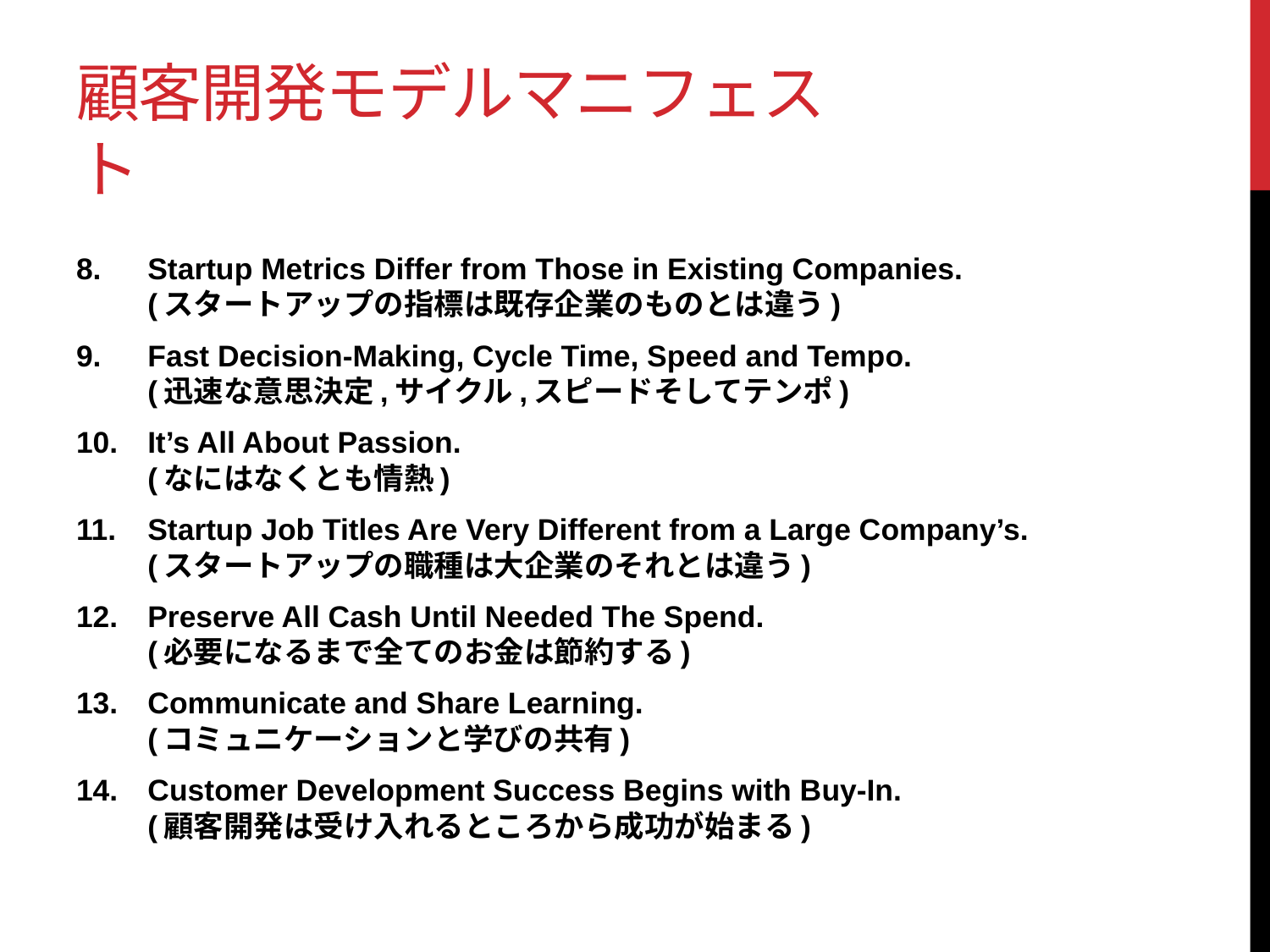

# 顧客開発モデルマニフェスト
Startup Metrics Differ from Those in Existing Companies.
(スタートアップの指標は既存企業のものとは違う)
Fast Decision-Making, Cycle Time, Speed and Tempo.
(迅速な意思決定,サイクル,スピードそしてテンポ)
It’s All About Passion.
(なにはなくとも情熱)
Startup Job Titles Are Very Different from a Large Company’s.
(スタートアップの職種は大企業のそれとは違う)
Preserve All Cash Until Needed The Spend.
(必要になるまで全てのお金は節約する)
Communicate and Share Learning.
(コミュニケーションと学びの共有)
Customer Development Success Begins with Buy-In.
(顧客開発は受け入れるところから成功が始まる)